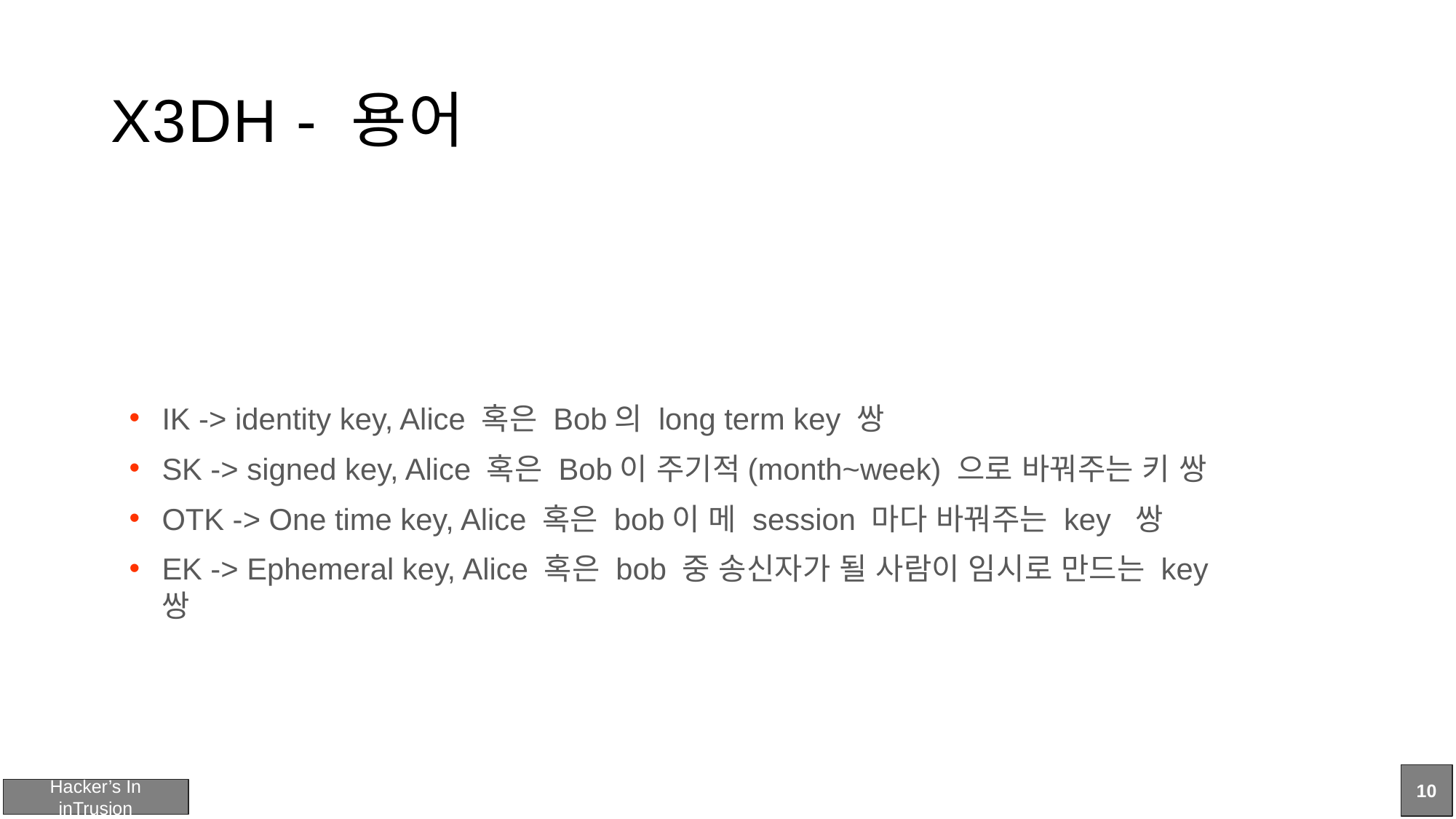

# X3DH - 용어

IK -> identity key, Alice 혹은 Bob의 long term key 쌍
SK -> signed key, Alice 혹은 Bob이 주기적(month~week) 으로 바꿔주는 키 쌍
OTK -> One time key, Alice 혹은 bob이 메 session 마다 바꿔주는 key  쌍
EK -> Ephemeral key, Alice 혹은 bob 중 송신자가 될 사람이 임시로 만드는 key 쌍
10
Hacker’s In inTrusion